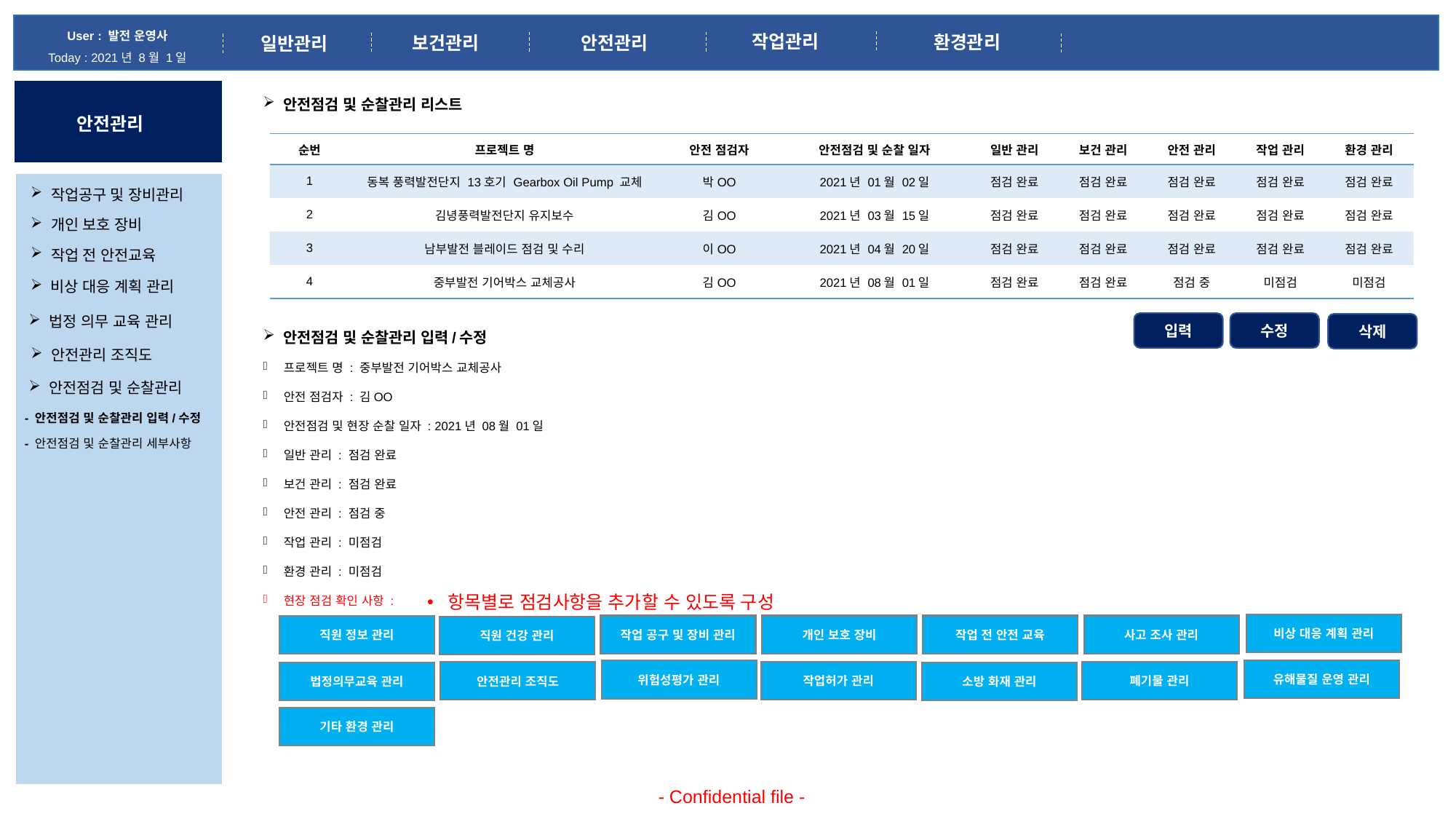

User : 발전 운영사
Today : 2021년 8월 1일
작업관리
환경관리
안전관리
보건관리
일반관리

안전점검 및 순찰관리 리스트
안전관리
| 순번 | 프로젝트 명 | 안전 점검자 | 안전점검 및 순찰 일자 | 일반 관리 | 보건 관리 | 안전 관리 | 작업 관리 | 환경 관리 |
| --- | --- | --- | --- | --- | --- | --- | --- | --- |
| 1 | 동복 풍력발전단지 13호기 Gearbox Oil Pump 교체 | 박OO | 2021년 01월 02일 | 점검 완료 | 점검 완료 | 점검 완료 | 점검 완료 | 점검 완료 |
| 2 | 김녕풍력발전단지 유지보수 | 김OO | 2021년 03월 15일 | 점검 완료 | 점검 완료 | 점검 완료 | 점검 완료 | 점검 완료 |
| 3 | 남부발전 블레이드 점검 및 수리 | 이OO | 2021년 04월 20일 | 점검 완료 | 점검 완료 | 점검 완료 | 점검 완료 | 점검 완료 |
| 4 | 중부발전 기어박스 교체공사 | 김OO | 2021년 08월 01일 | 점검 완료 | 점검 완료 | 점검 중 | 미점검 | 미점검 |

작업공구 및 장비관리
개인 보호 장비
작업 전 안전교육
비상 대응 계획 관리
법정 의무 교육 관리
입력
수정
삭제
안전점검 및 순찰관리 입력/수정

프로젝트 명 : 중부발전 기어박스 교체공사

안전 점검자 : 김OO

안전점검 및 현장 순찰 일자 : 2021년 08월 01일

일반 관리 : 점검 완료

보건 관리 : 점검 완료

안전 관리 : 점검 중

작업 관리 : 미점검

환경 관리 : 미점검

현장 점검 확인 사항 :

안전관리 조직도
안전점검 및 순찰관리
- 안전점검 및 순찰관리 입력/수정
- 안전점검 및 순찰관리 세부사항
항목별로 점검사항을 추가할 수 있도록 구성
비상 대응 계획 관리
작업 공구 및 장비 관리
작업 전 안전 교육
사고 조사 관리
개인 보호 장비
직원 정보 관리
직원 건강 관리
유해물질 운영 관리
위험성평가 관리
폐기물 관리
작업허가 관리
안전관리 조직도
법정의무교육 관리
소방 화재 관리
기타 환경 관리
- Confidential file -